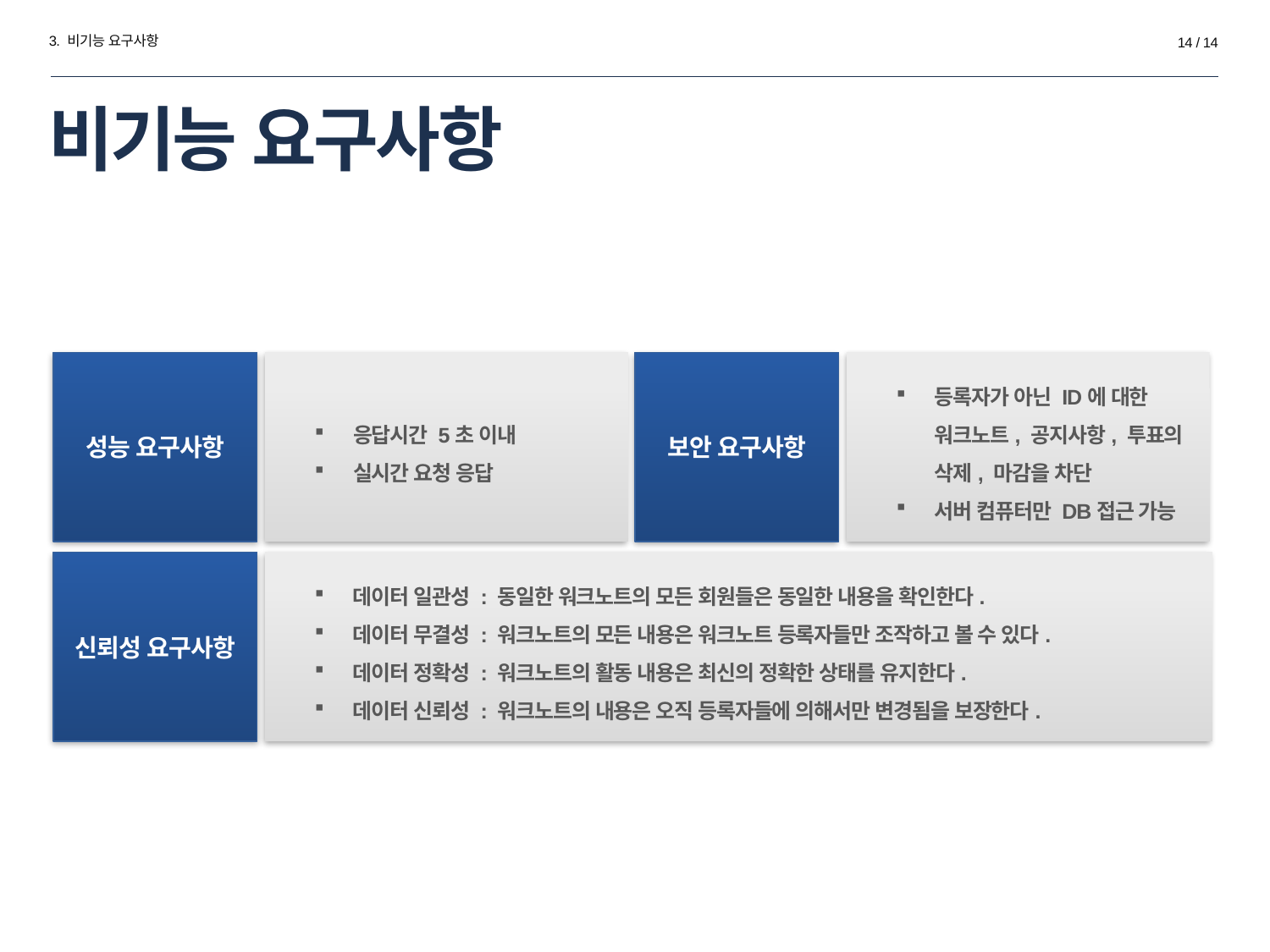

3. 비기능 요구사항
14 / 14
# 비기능 요구사항
성능 요구사항
응답시간 5초 이내
실시간 요청 응답
보안 요구사항
등록자가 아닌 ID에 대한 워크노트, 공지사항, 투표의 삭제, 마감을 차단
서버 컴퓨터만 DB접근 가능
신뢰성 요구사항
데이터 일관성 : 동일한 워크노트의 모든 회원들은 동일한 내용을 확인한다.
데이터 무결성 : 워크노트의 모든 내용은 워크노트 등록자들만 조작하고 볼 수 있다.
데이터 정확성 : 워크노트의 활동 내용은 최신의 정확한 상태를 유지한다.
데이터 신뢰성 : 워크노트의 내용은 오직 등록자들에 의해서만 변경됨을 보장한다.